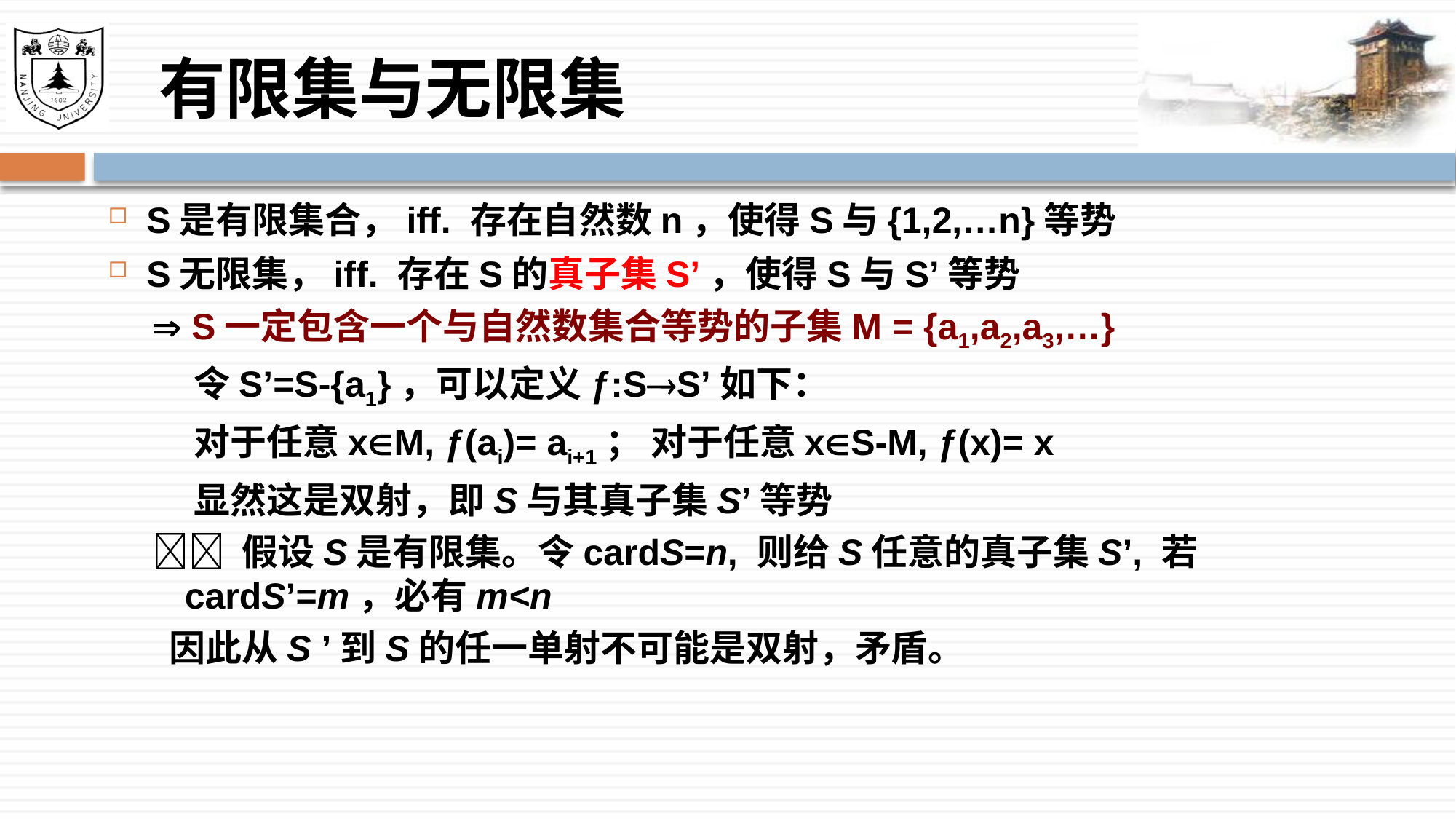

# 有限集与无限集
S是有限集合，iff. 存在自然数n，使得S与{1,2,…n}等势
S无限集，iff. 存在S的真子集S’，使得S与S’等势
⇒ S一定包含一个与自然数集合等势的子集M = {a1,a2,a3,…}
    令S’=S-{a1}，可以定义ƒ:S→S’如下：
    对于任意x∈M, ƒ(ai)= ai+1； 对于任意x∈S-M, ƒ(x)= x
    显然这是双射，即S与其真子集S’等势
 ⇐ 假设S是有限集。令cardS=n, 则给S任意的真子集S’, 若cardS’=m，必有m<n
 因此从S ’到S的任一单射不可能是双射，矛盾。